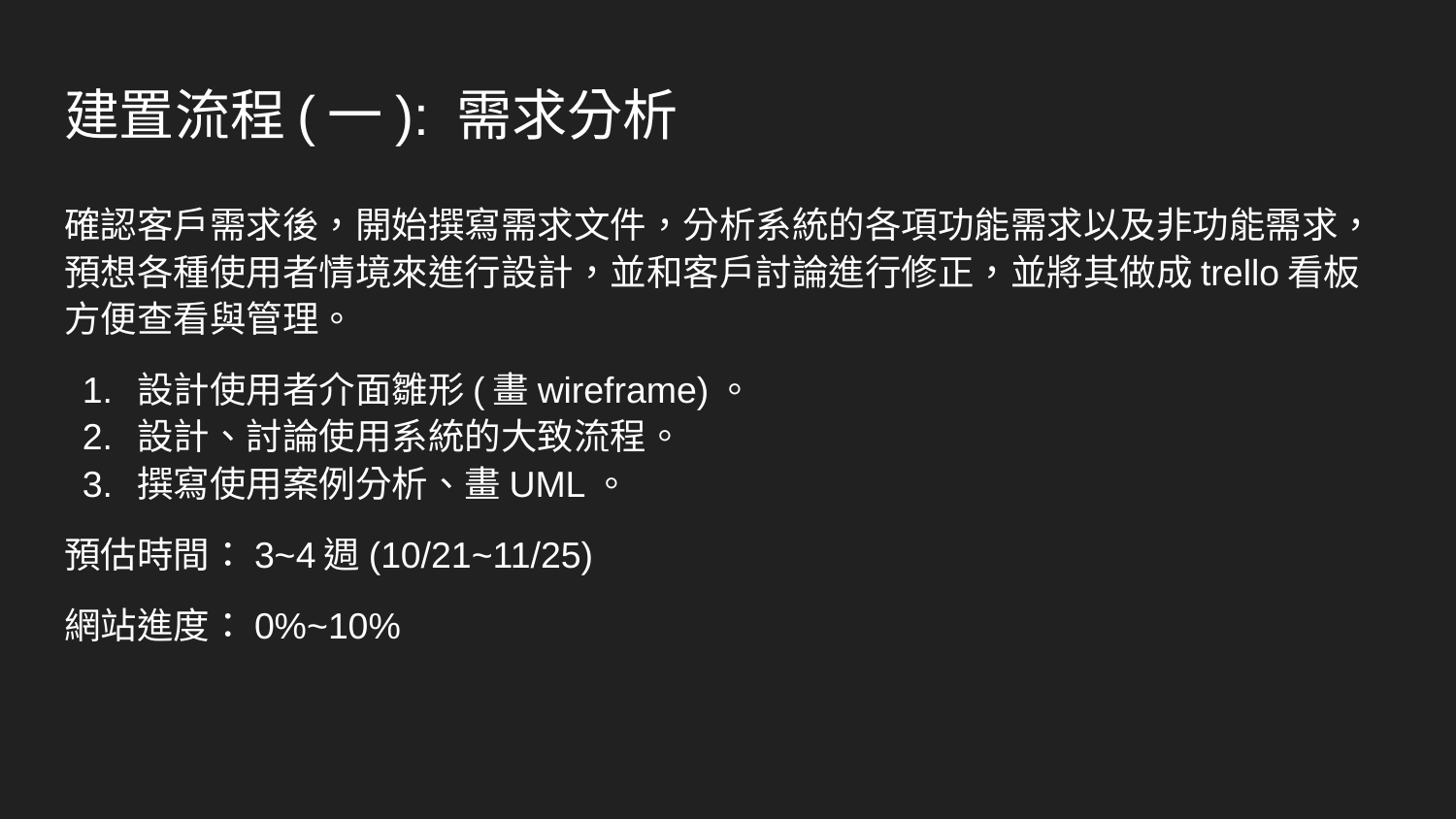

# 建置流程(一): 需求分析

確認客戶需求後，開始撰寫需求文件，分析系統的各項功能需求以及非功能需求，預想各種使用者情境來進行設計，並和客戶討論進行修正，並將其做成trello看板方便查看與管理。
設計使用者介面雛形(畫wireframe)。
設計、討論使用系統的大致流程。
撰寫使用案例分析、畫UML。
預估時間：3~4週(10/21~11/25)
網站進度：0%~10%